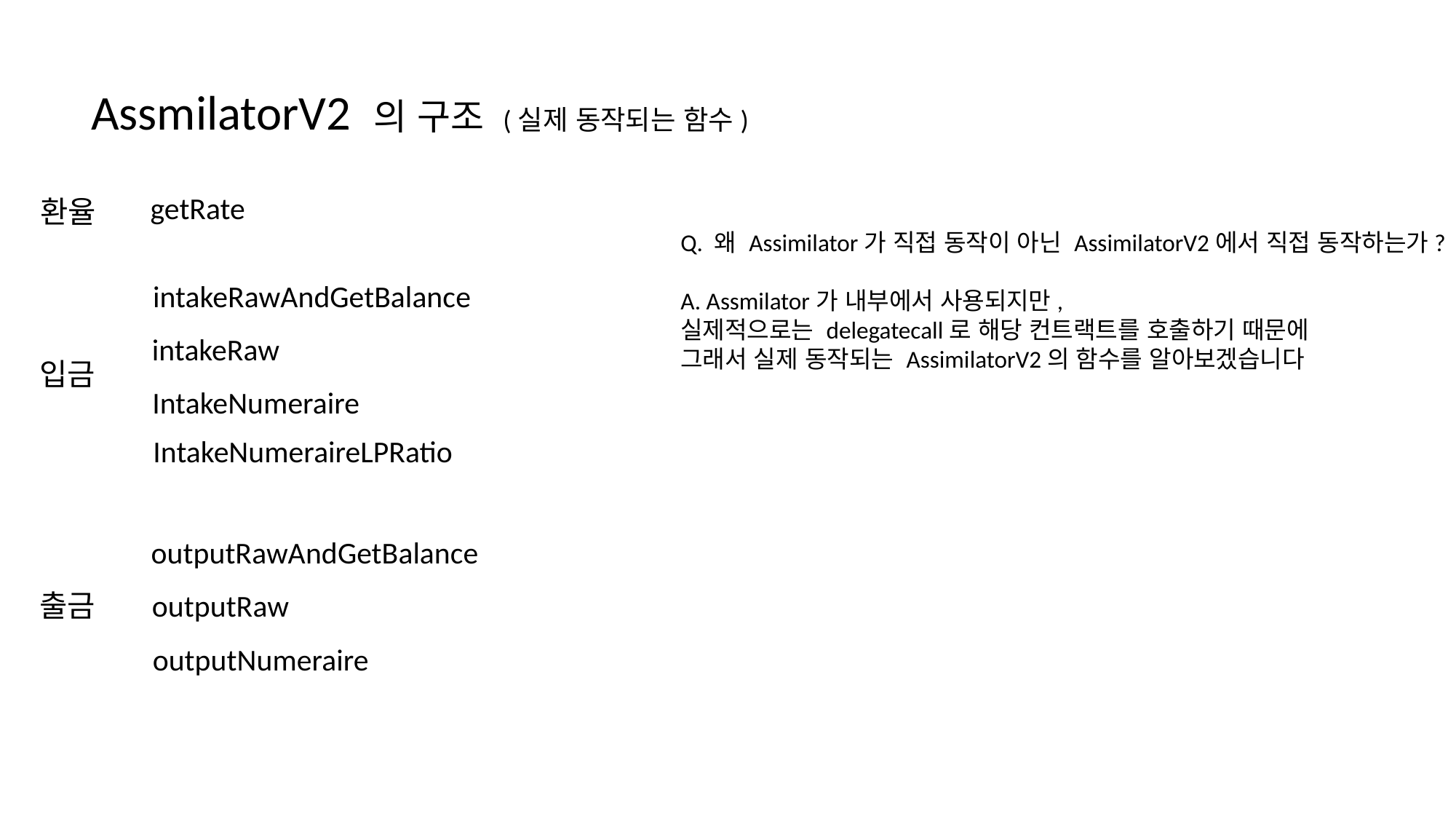

AssmilatorV2 의 구조 (실제 동작되는 함수)
getRate
환율
Q. 왜 Assimilator가 직접 동작이 아닌 AssimilatorV2에서 직접 동작하는가?

A. Assmilator가 내부에서 사용되지만,
실제적으로는 delegatecall로 해당 컨트랙트를 호출하기 때문에
그래서 실제 동작되는 AssimilatorV2의 함수를 알아보겠습니다
intakeRawAndGetBalance
intakeRaw
입금
IntakeNumeraire
IntakeNumeraireLPRatio
outputRawAndGetBalance
출금
outputRaw
outputNumeraire